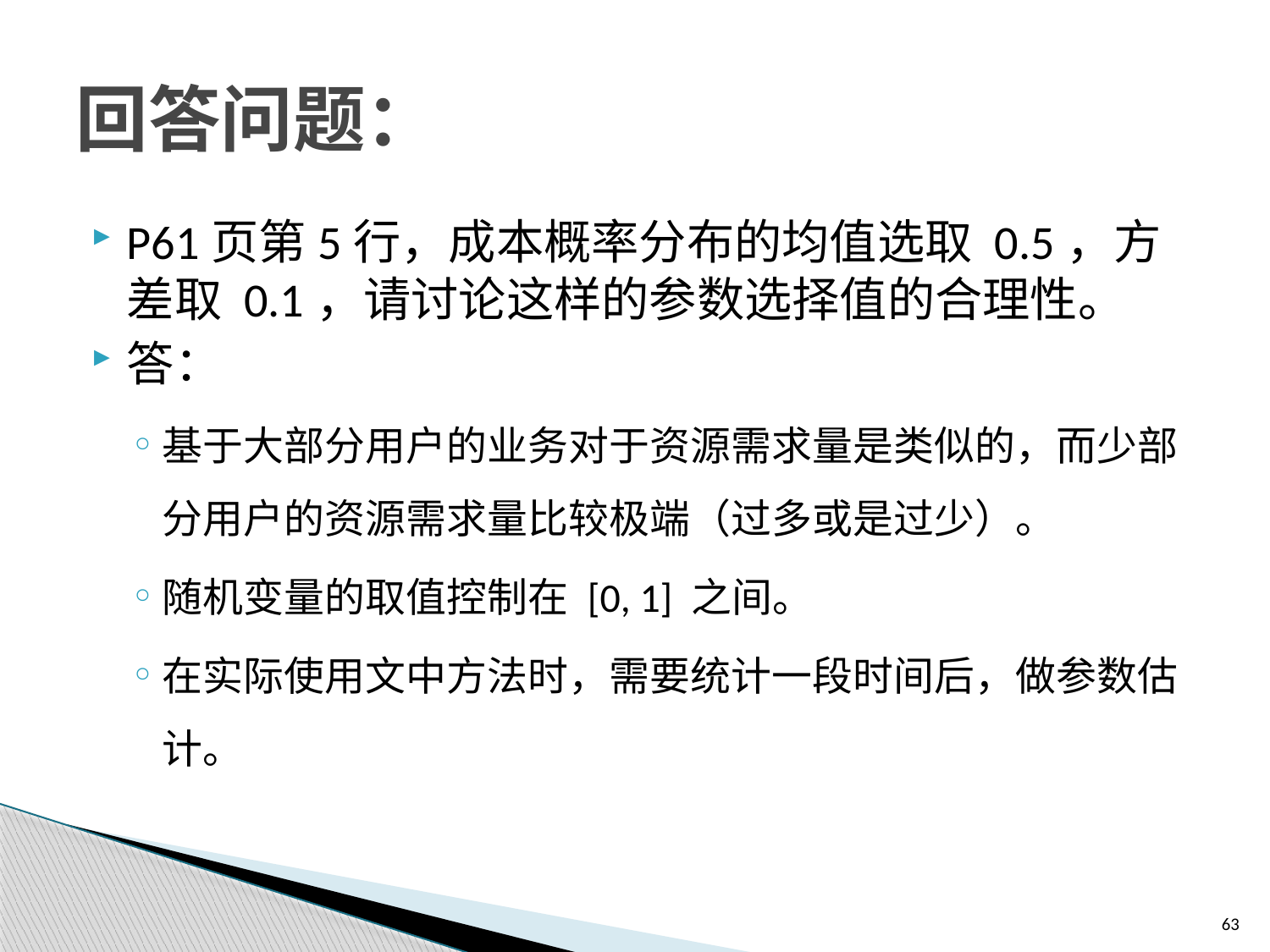

# 回答问题：
P61页第5行，成本概率分布的均值选取 0.5，方差取 0.1，请讨论这样的参数选择值的合理性。
答：
基于大部分用户的业务对于资源需求量是类似的，而少部分用户的资源需求量比较极端（过多或是过少）。
随机变量的取值控制在 [0, 1] 之间。
在实际使用文中方法时，需要统计一段时间后，做参数估计。
63